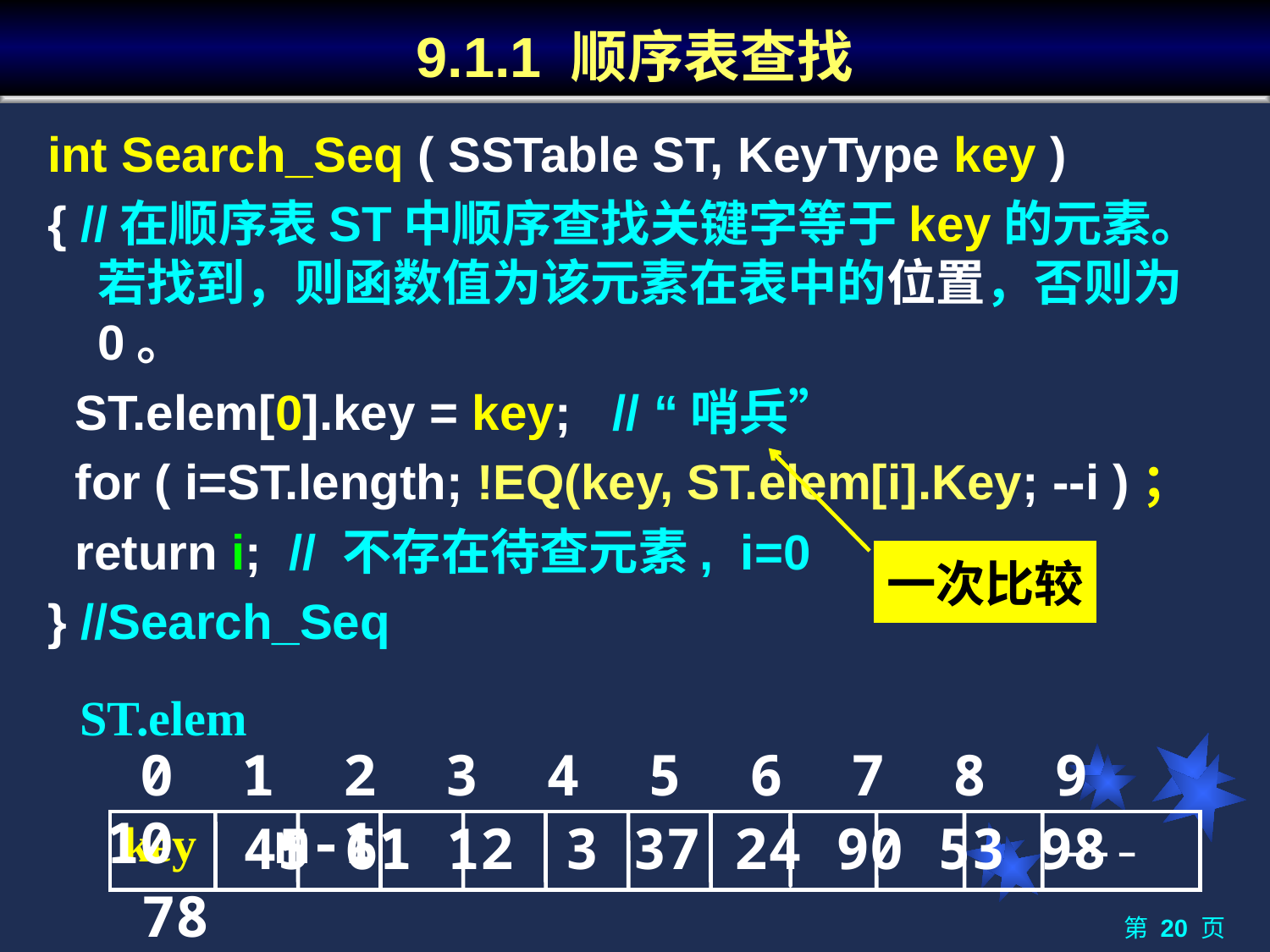

# 9.1.1 顺序表查找
int Search_Seq ( SSTable ST, KeyType key )
{ //在顺序表ST中顺序查找关键字等于key的元素。若找到，则函数值为该元素在表中的位置，否则为0。
  ST.elem[0].key = key;   // “哨兵”
  for ( i=ST.length; !EQ(key, ST.elem[i].Key; --i )；
  return i;  // 不存在待查元素,  i=0
} //Search_Seq
一次比较
ST.elem
 0  1  2  3  4  5  6  7  8  9 10   m-1
    45 61 12  3 37 24 90 53 98 78

key
第 20 页